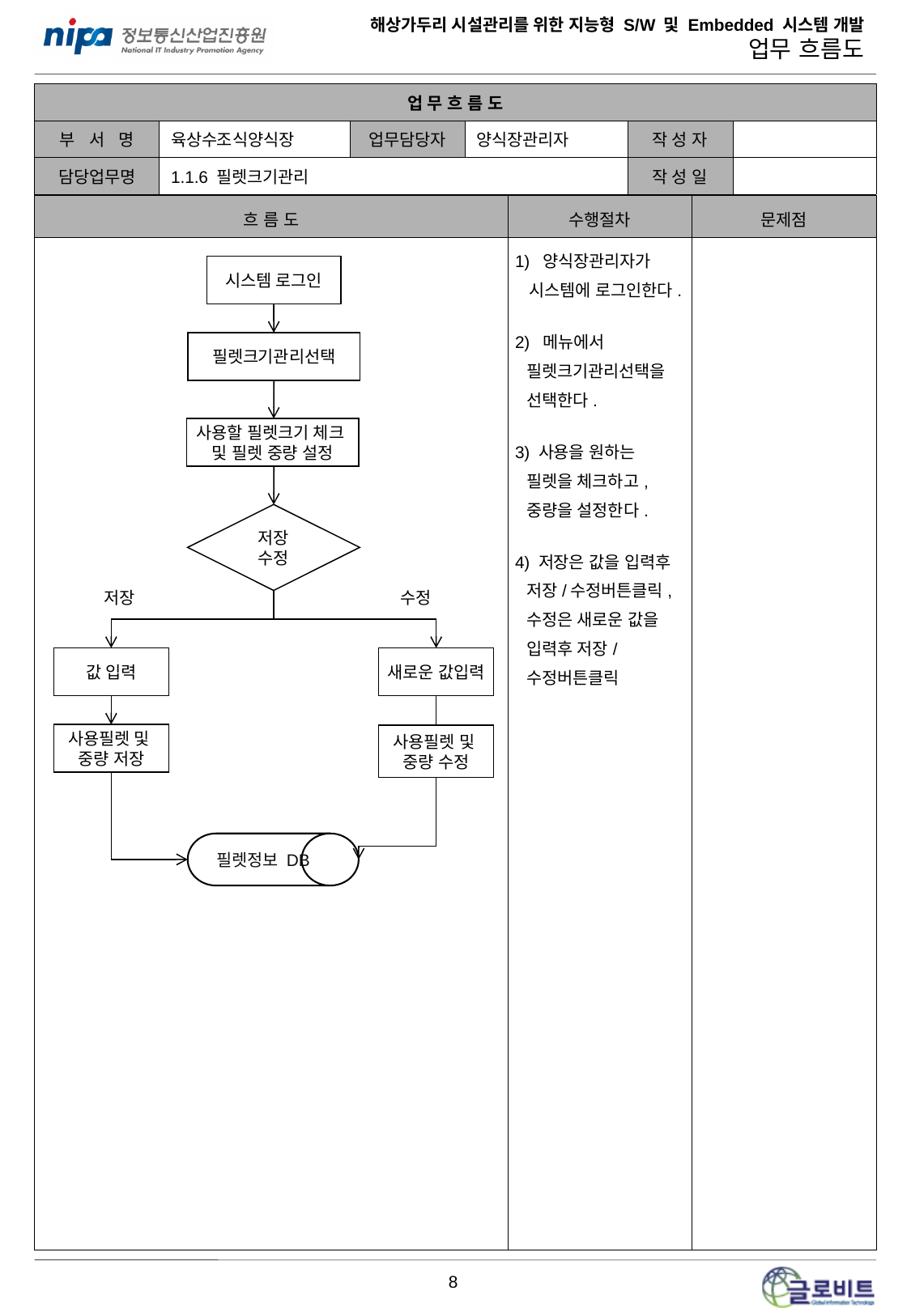

| 업 무 흐 름 도 |  |  |  |  |  |
| --- | --- | --- | --- | --- | --- |
| 부 서 명 | 육상수조식양식장 | 업무담당자 | 양식장관리자 | 작 성 자 |  |
| 담당업무명 | 1.1.6 필렛크기관리 |  |  | 작 성 일 |  |
| 흐 름 도 | 수행절차 | 문제점 |
| --- | --- | --- |
|  | 1) 양식장관리자가 시스템에 로그인한다. 2) 메뉴에서 필렛크기관리선택을 선택한다. 3) 사용을 원하는 필렛을 체크하고, 중량을 설정한다. 4) 저장은 값을 입력후 저장/수정버튼클릭, 수정은 새로운 값을 입력후 저장/수정버튼클릭 |  |
시스템 로그인
필렛크기관리선택
사용할 필렛크기 체크
및 필렛 중량 설정
저장
수정
저장
수정
값 입력
새로운 값입력
사용필렛 및
중량 저장
사용필렛 및
중량 수정
 필렛정보 DB